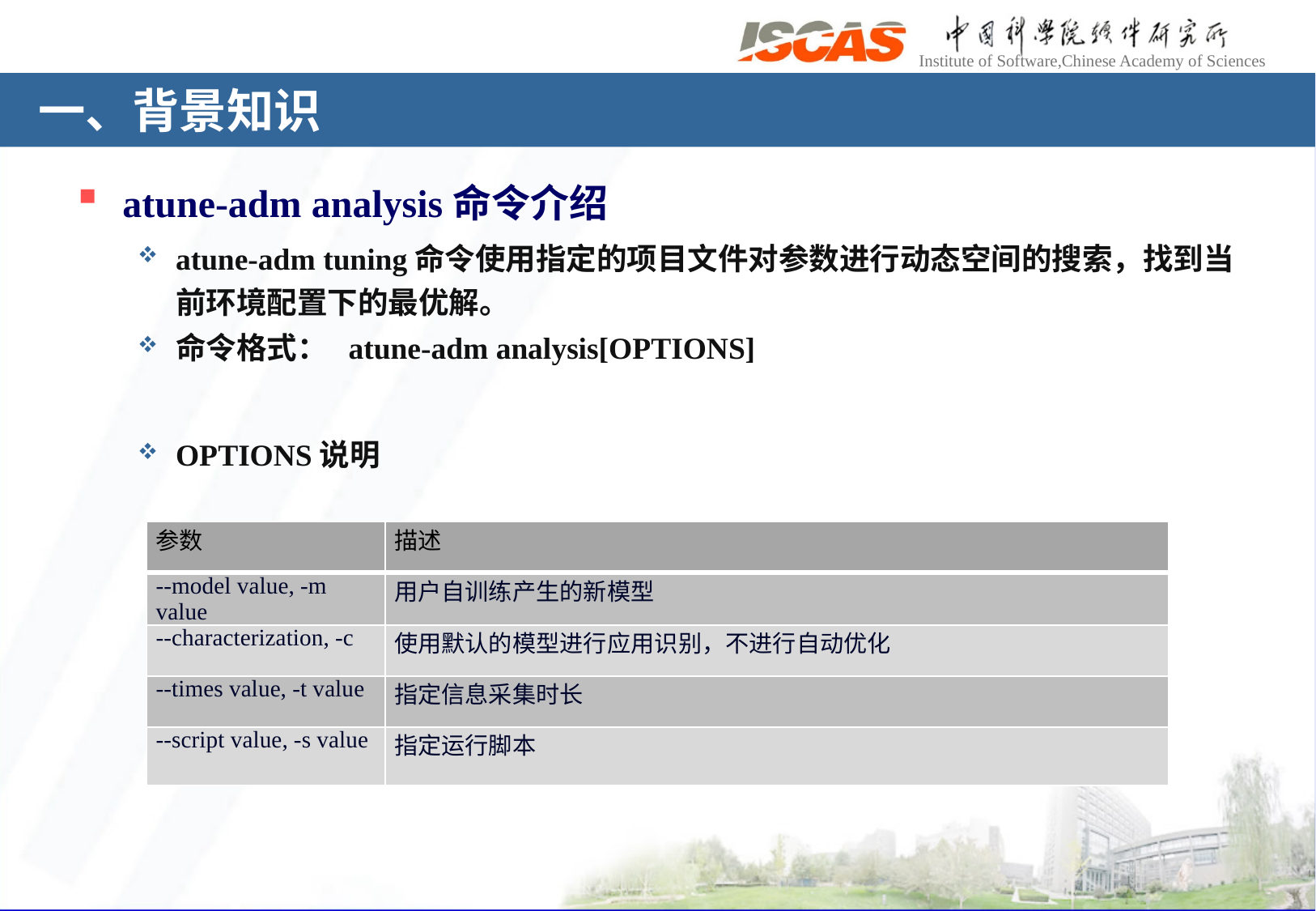

# 一、背景知识
atune-adm analysis命令介绍
atune-adm tuning命令使用指定的项目文件对参数进行动态空间的搜索，找到当前环境配置下的最优解。
命令格式：  atune-adm analysis[OPTIONS]

OPTIONS说明

| 参数 | 描述 |
| --- | --- |
| --model value, -m value | 用户自训练产生的新模型 |
| --characterization, -c | 使用默认的模型进行应用识别，不进行自动优化 |
| --times value, -t value | 指定信息采集时长 |
| --script value, -s value | 指定运行脚本 |